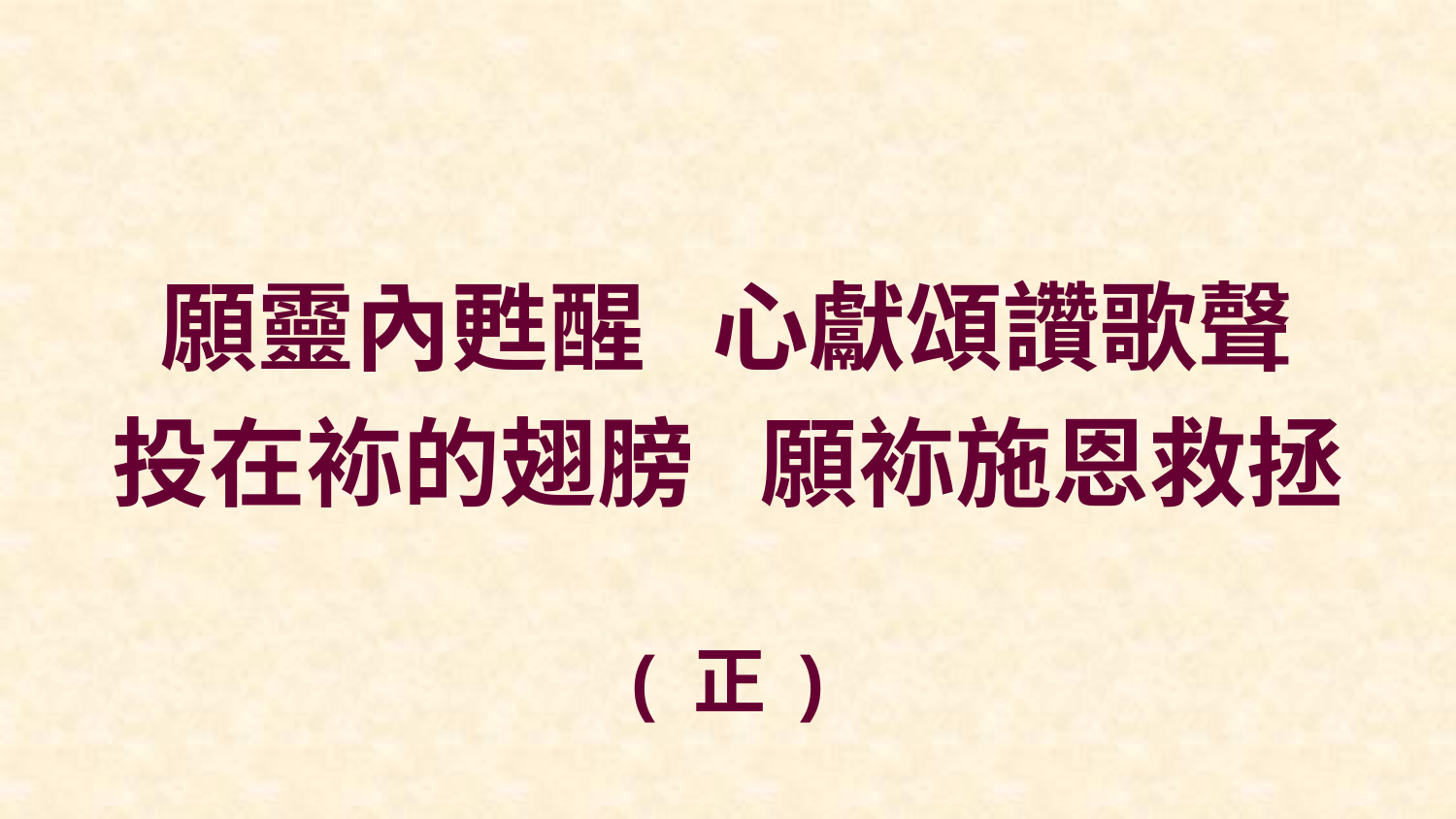

願靈內甦醒   心獻頌讚歌聲
投在袮的翅膀   願袮施恩救拯
( 正 )